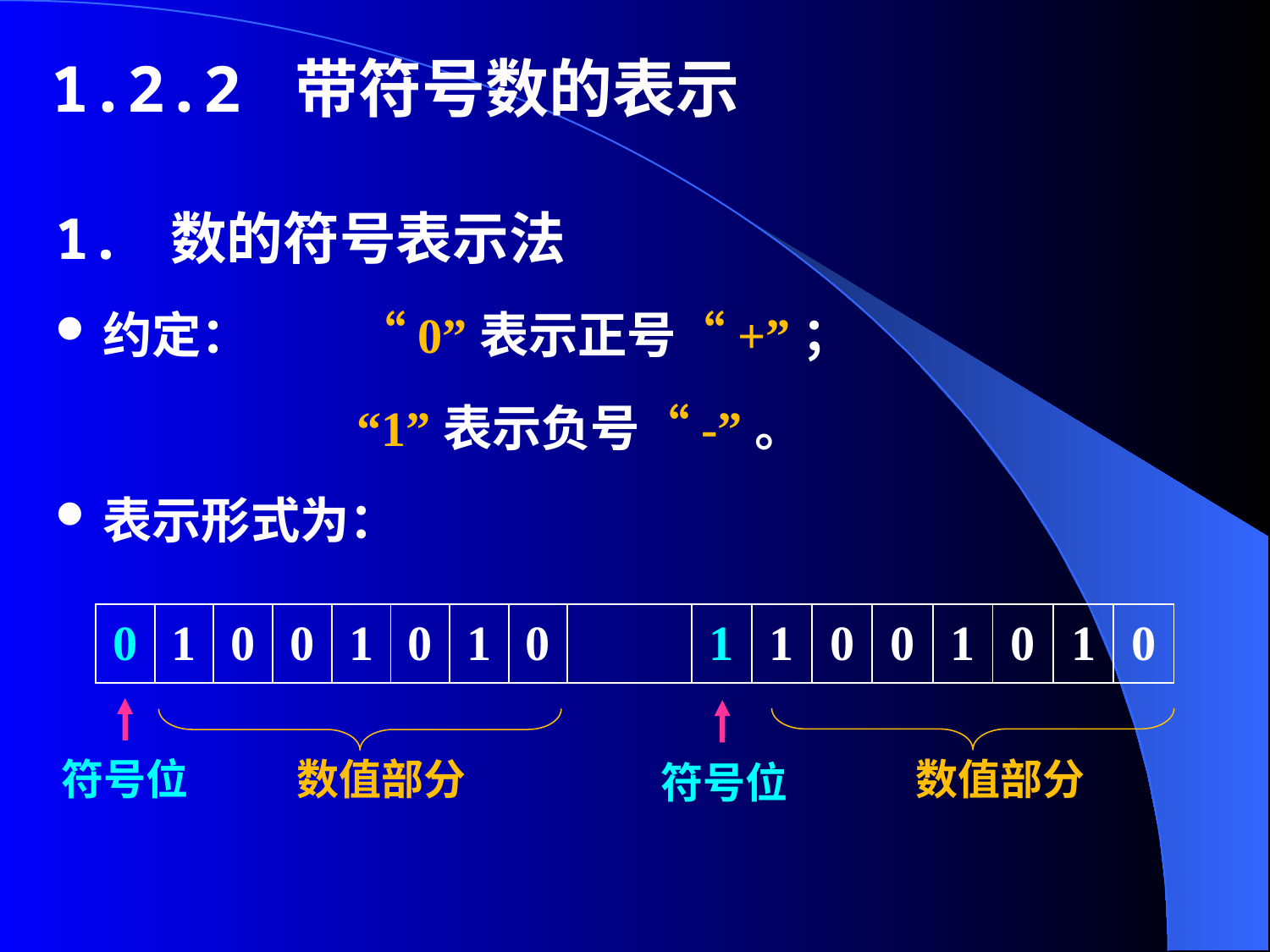

# 1.2.2 带符号数的表示
1. 数的符号表示法
约定：	“0”表示正号“+”；
			“1”表示负号“-”。
表示形式为：
| 0 | 1 | 0 | 0 | 1 | 0 | 1 | 0 |  | 1 | 1 | 0 | 0 | 1 | 0 | 1 | 0 |
| --- | --- | --- | --- | --- | --- | --- | --- | --- | --- | --- | --- | --- | --- | --- | --- | --- |

符号位
数值部分
数值部分
符号位